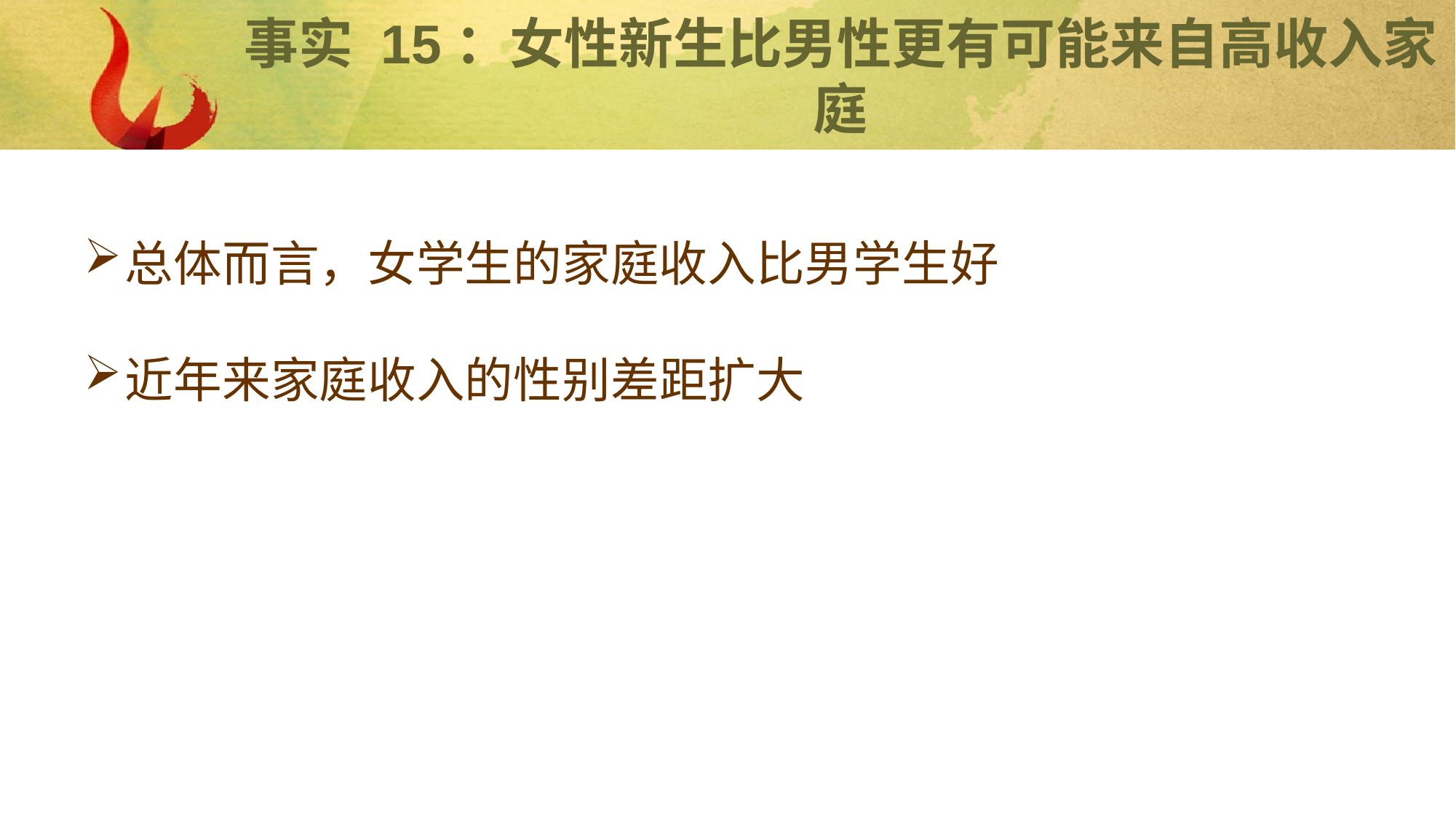

# 事实 15：女性新生比男性更有可能来自高收入家庭
总体而言，女学生的家庭收入比男学生好

近年来家庭收入的性别差距扩大
34